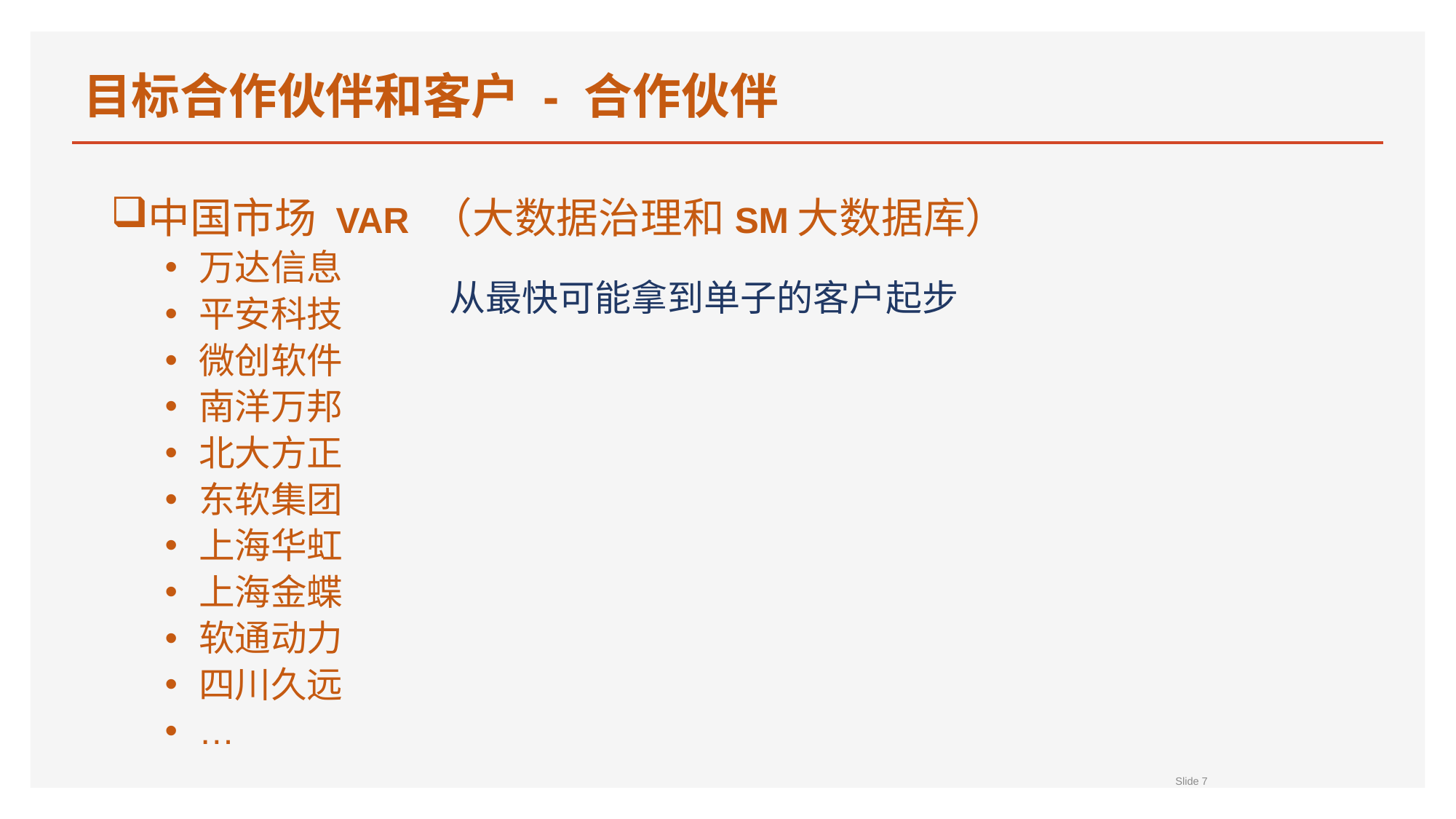

# 目标合作伙伴和客户 - 合作伙伴
中国市场 VAR （大数据治理和SM大数据库）
万达信息
平安科技
微创软件
南洋万邦
北大方正
东软集团
上海华虹
上海金蝶
软通动力
四川久远
…

从最快可能拿到单子的客户起步
Slide 7